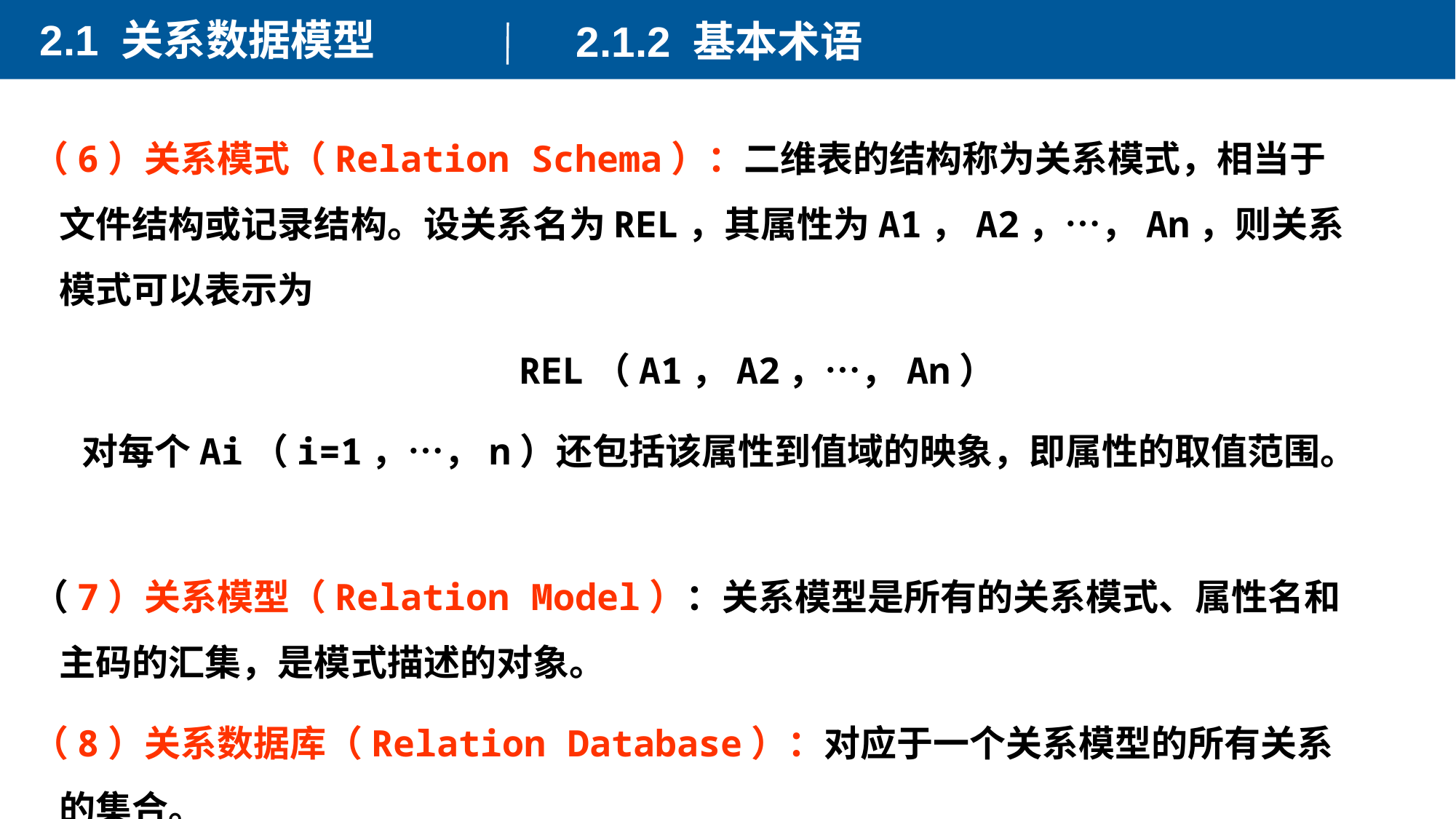

2.1 关系数据模型
2.1.2 基本术语
（6）关系模式（Relation Schema）：二维表的结构称为关系模式，相当于文件结构或记录结构。设关系名为REL，其属性为A1，A2，…，An，则关系模式可以表示为
      REL（A1，A2，…，An）
     对每个Ai（i=1，…，n）还包括该属性到值域的映象，即属性的取值范围。
（7）关系模型（Relation Model）：关系模型是所有的关系模式、属性名和主码的汇集，是模式描述的对象。
（8）关系数据库（Relation Database）：对应于一个关系模型的所有关系的集合。